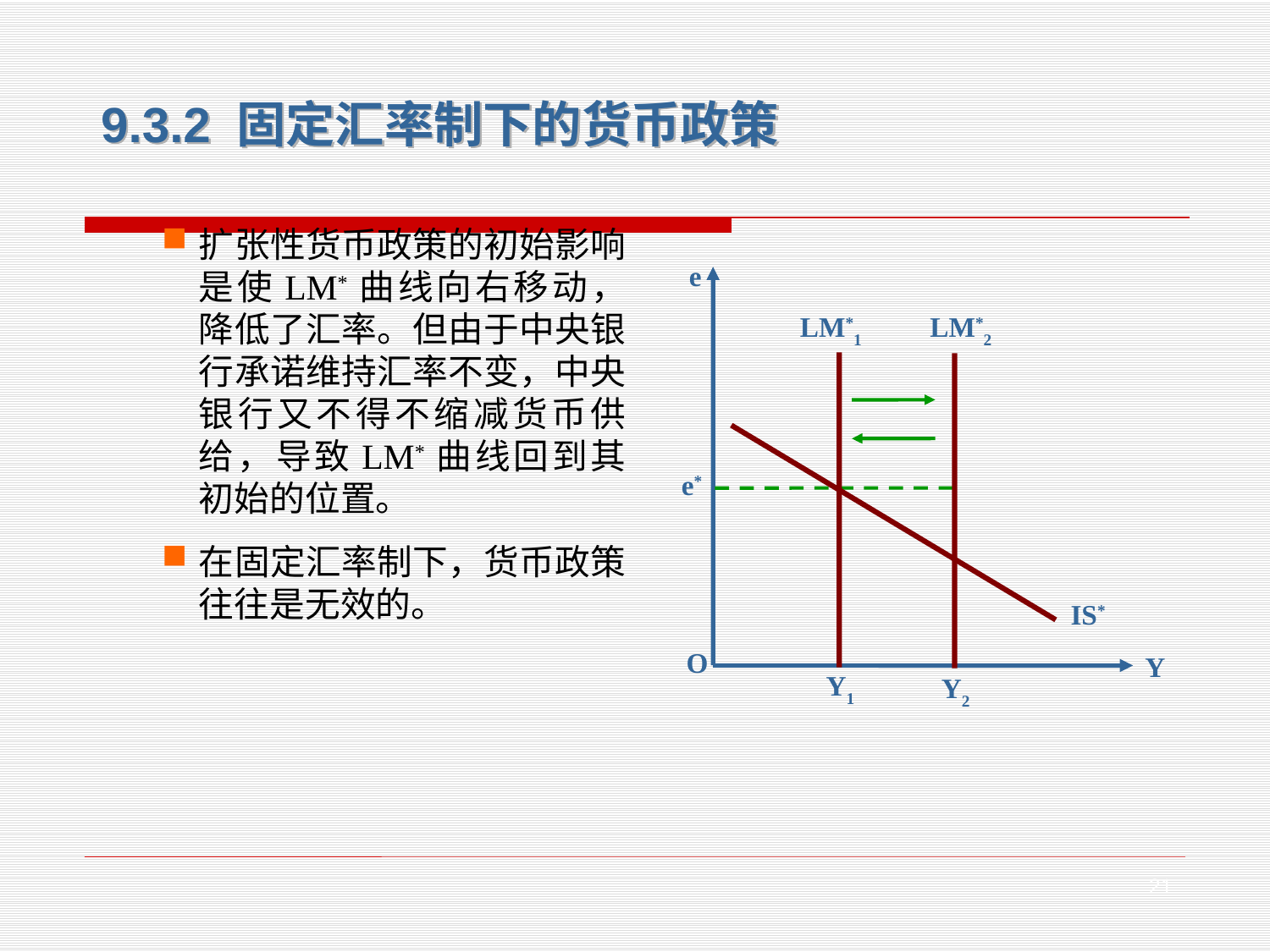

9.3.2 固定汇率制下的货币政策
扩张性货币政策的初始影响是使LM*曲线向右移动，降低了汇率。但由于中央银行承诺维持汇率不变，中央银行又不得不缩减货币供给，导致LM*曲线回到其初始的位置。
在固定汇率制下，货币政策往往是无效的。
e

LM*1
LM*2

e*

IS*
O
Y

Y1
Y2
21